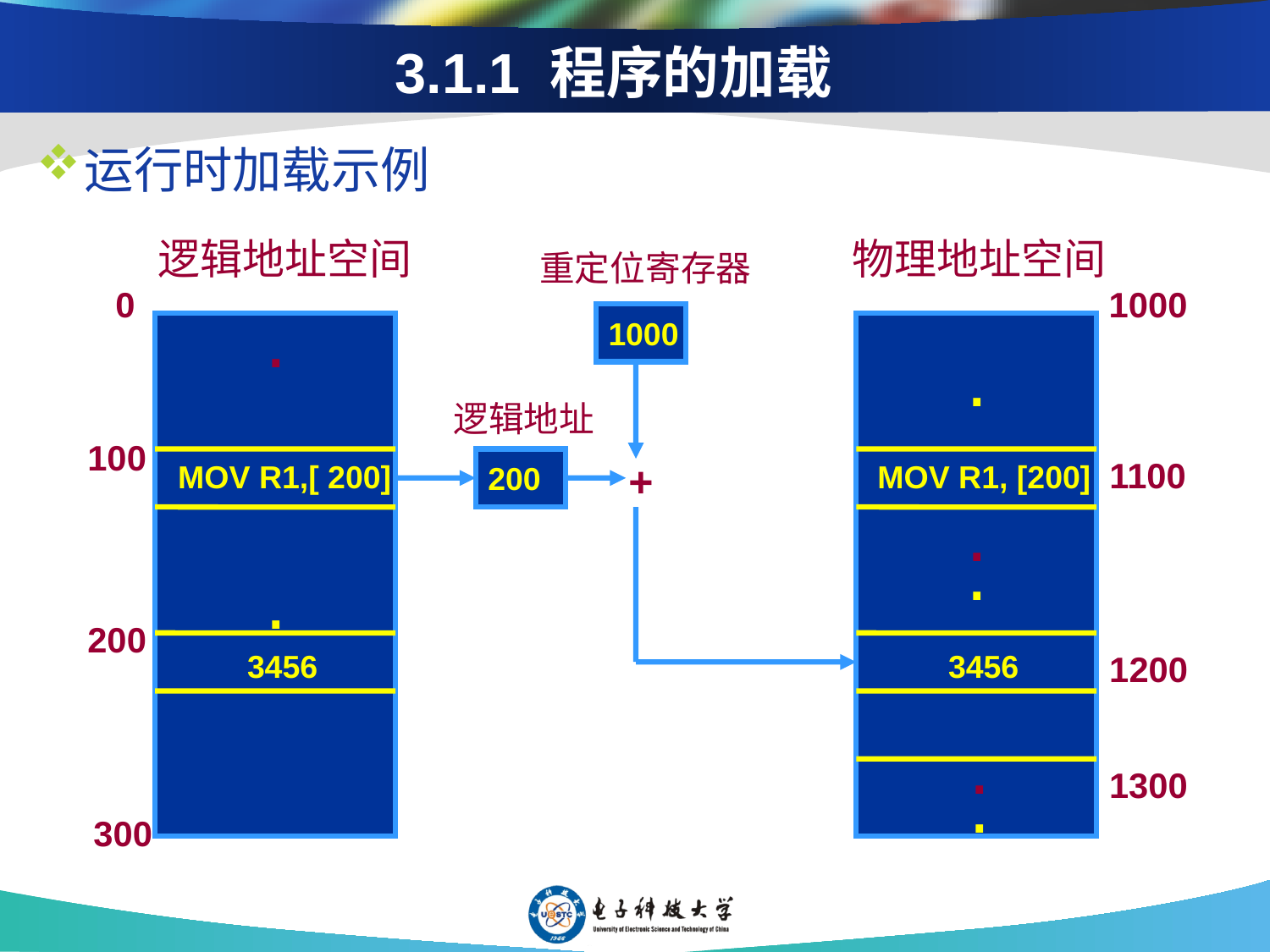

# 3.1.1 程序的加载
运行时加载示例
逻辑地址空间
物理地址空间
重定位寄存器
.
1000

.

100
1100

200
+

MOV R1,[ 200]
MOV R1, [200]

.

.
.
200

3456
3456
1200

.
.
1300

300
.
0
1000
.
.
.
逻辑地址

.
.
.
.
.
.
.
.
.
.